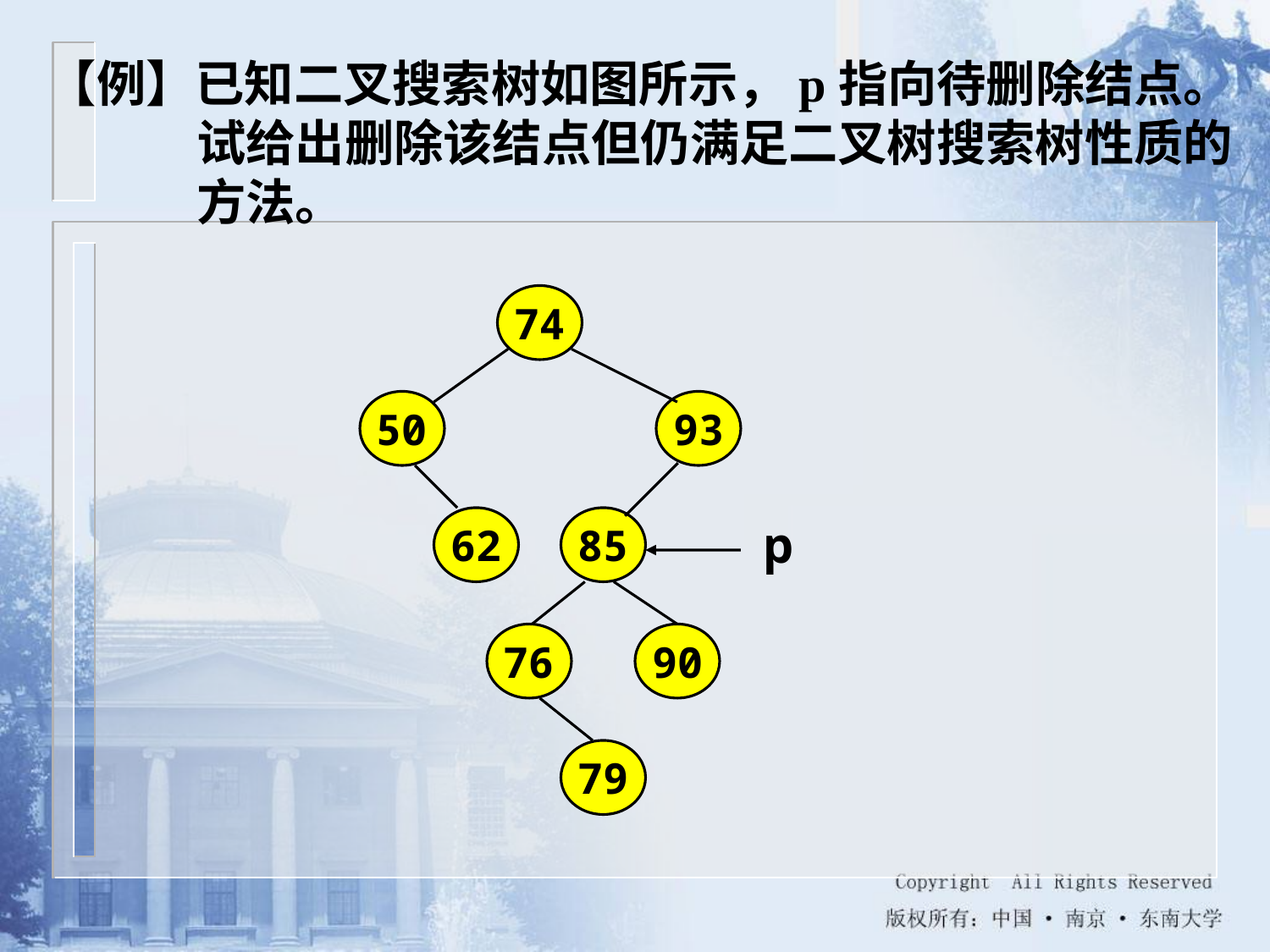

【例】已知二叉搜索树如图所示，p指向待删除结点。试给出删除该结点但仍满足二叉树搜索树性质的方法。
74

50
93

62
85
p

76
90

79